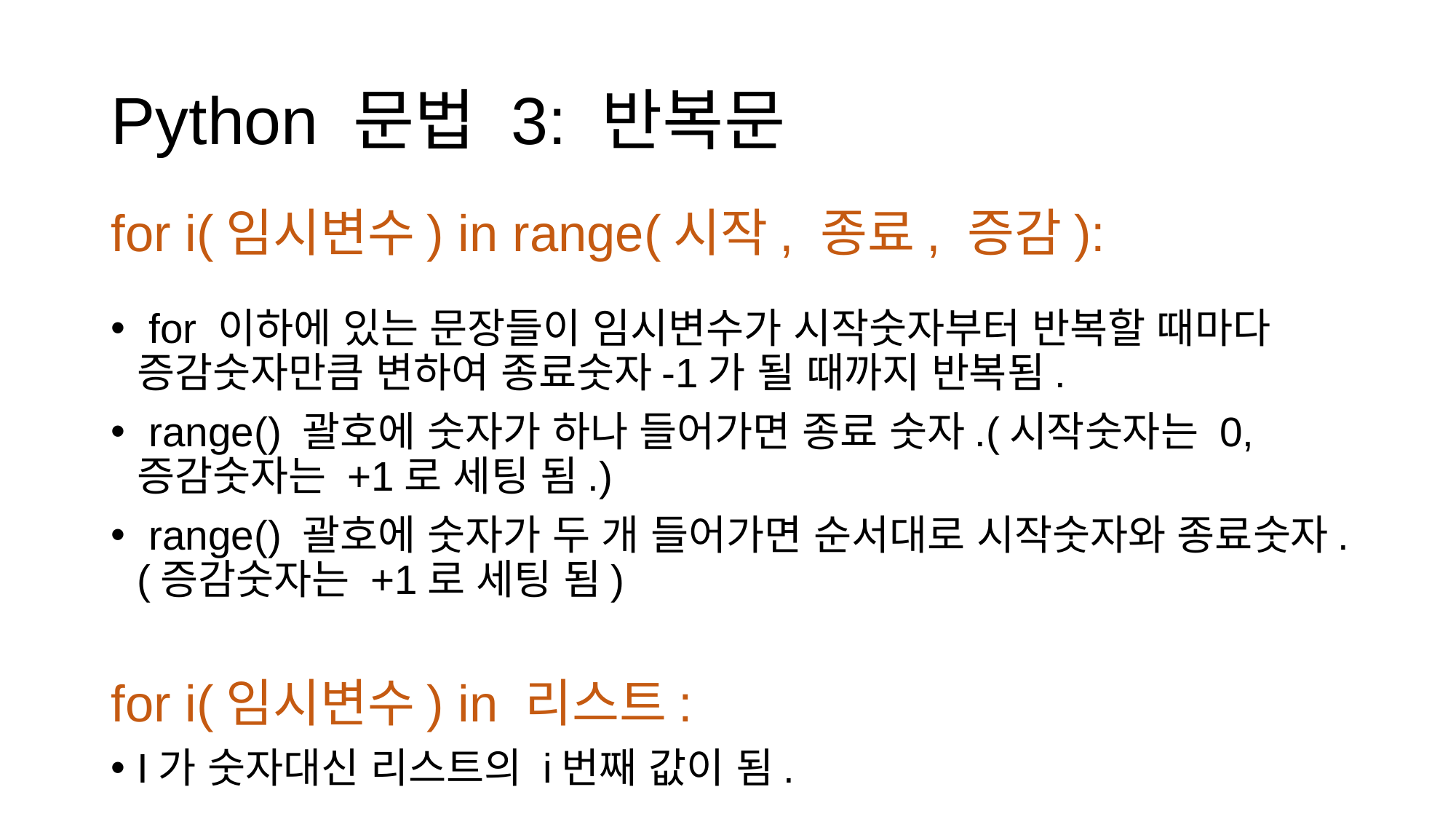

# Python 문법 3: 반복문
for i(임시변수) in range(시작, 종료, 증감):

 for 이하에 있는 문장들이 임시변수가 시작숫자부터 반복할 때마다 증감숫자만큼 변하여 종료숫자-1가 될 때까지 반복됨.
 range() 괄호에 숫자가 하나 들어가면 종료 숫자.(시작숫자는 0, 증감숫자는 +1로 세팅 됨.)
 range() 괄호에 숫자가 두 개 들어가면 순서대로 시작숫자와 종료숫자.(증감숫자는 +1로 세팅 됨)

for i(임시변수) in 리스트:
I가 숫자대신 리스트의 i번째 값이 됨.